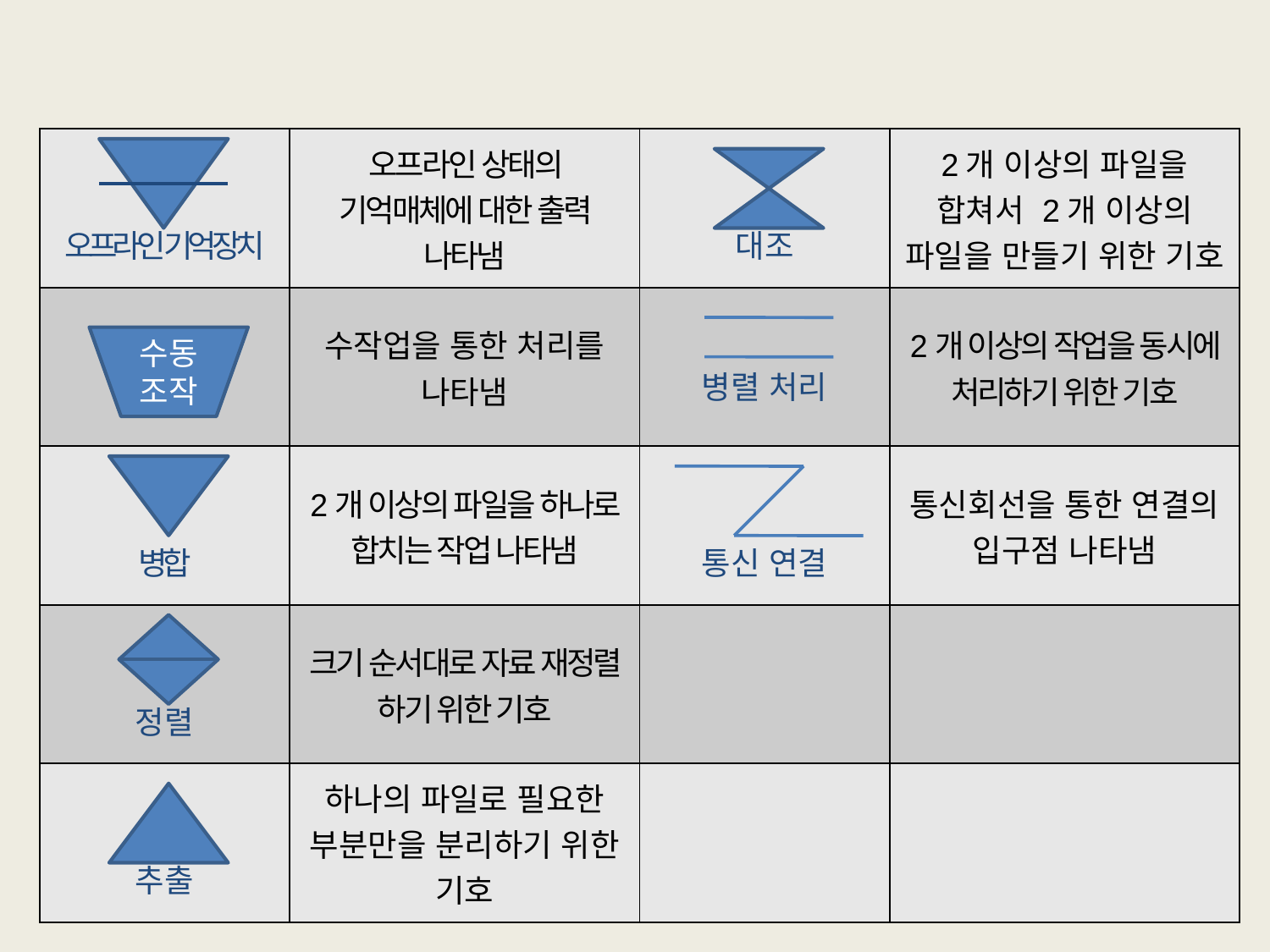

| 오프라인 기억장치 | 오프라인 상태의 기억매체에 대한 출력 나타냄 | 대조 | 2개 이상의 파일을 합쳐서 2개 이상의 파일을 만들기 위한 기호 |
| --- | --- | --- | --- |
|  | 수작업을 통한 처리를 나타냄 | 병렬 처리 | 2개 이상의 작업을 동시에 처리하기 위한 기호 |
| 병합 | 2개 이상의 파일을 하나로 합치는 작업 나타냄 | 통신 연결 | 통신회선을 통한 연결의 입구점 나타냄 |
| 정렬 | 크기 순서대로 자료 재정렬 하기 위한 기호 |  |  |
| 추출 | 하나의 파일로 필요한 부분만을 분리하기 위한 기호 |  |  |

수동조작